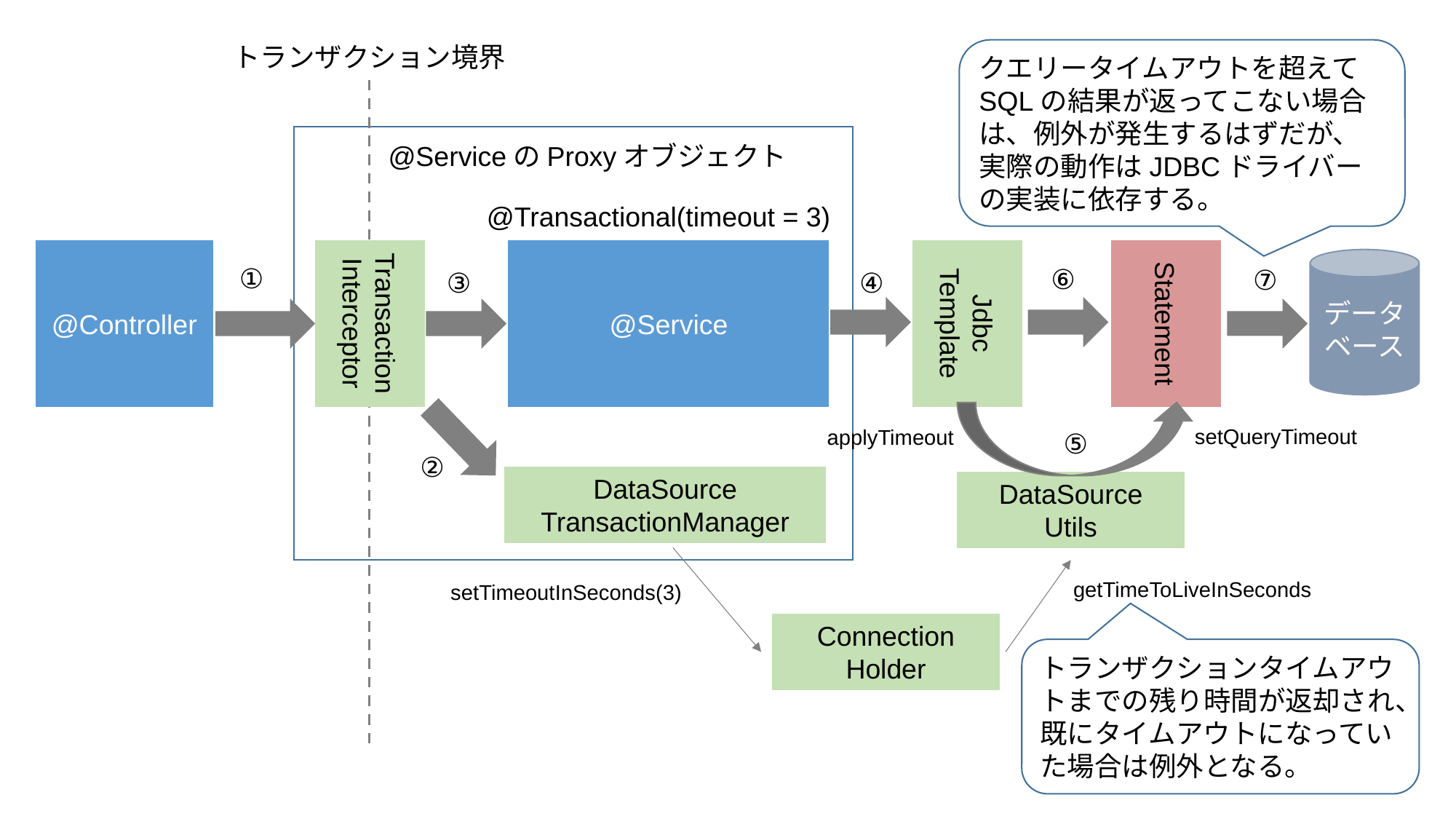

トランザクション境界
クエリータイムアウトを超えてSQLの結果が返ってこない場合は、例外が発生するはずだが、実際の動作はJDBCドライバーの実装に依存する。

@ServiceのProxyオブジェクト
@Transactional(timeout = 3)
@Controller
Transaction
Interceptor
@Service
Statement
Jdbc
Template
データ
ベース
①
⑥
⑦
③
④

setQueryTimeout
applyTimeout
⑤
②
DataSource
TransactionManager
DataSource
Utils
getTimeToLiveInSeconds
setTimeoutInSeconds(3)
Connection
Holder
トランザクションタイムアウトまでの残り時間が返却され、既にタイムアウトになっていた場合は例外となる。